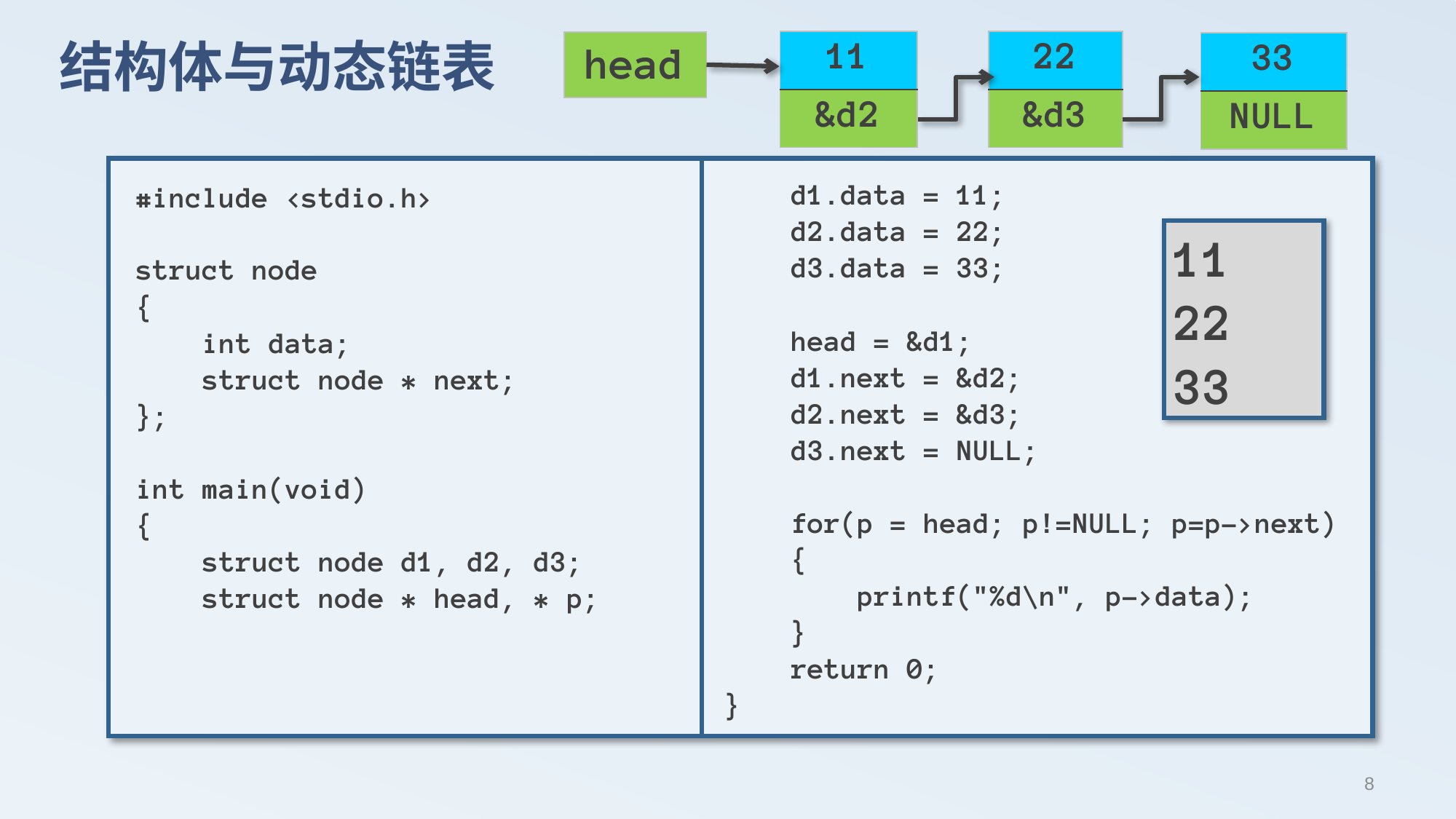

| 11 |
| --- |
| &d2 |
| 22 |
| --- |
| &d3 |
| head |
| --- |
| 33 |
| --- |
| NULL |
# 结构体与动态链表

    d1.data = 11;
    d2.data = 22;
    d3.data = 33;

    head = &d1;
    d1.next = &d2;
    d2.next = &d3;
    d3.next = NULL;

    for(p = head; p!=NULL; p=p->next)
    {
        printf("%d\n", p->data);
    }
    return 0;
}
#include <stdio.h>

struct node
{
    int data;
    struct node * next;
};

int main(void)
{
    struct node d1, d2, d3;
    struct node * head, * p;

11
22
33